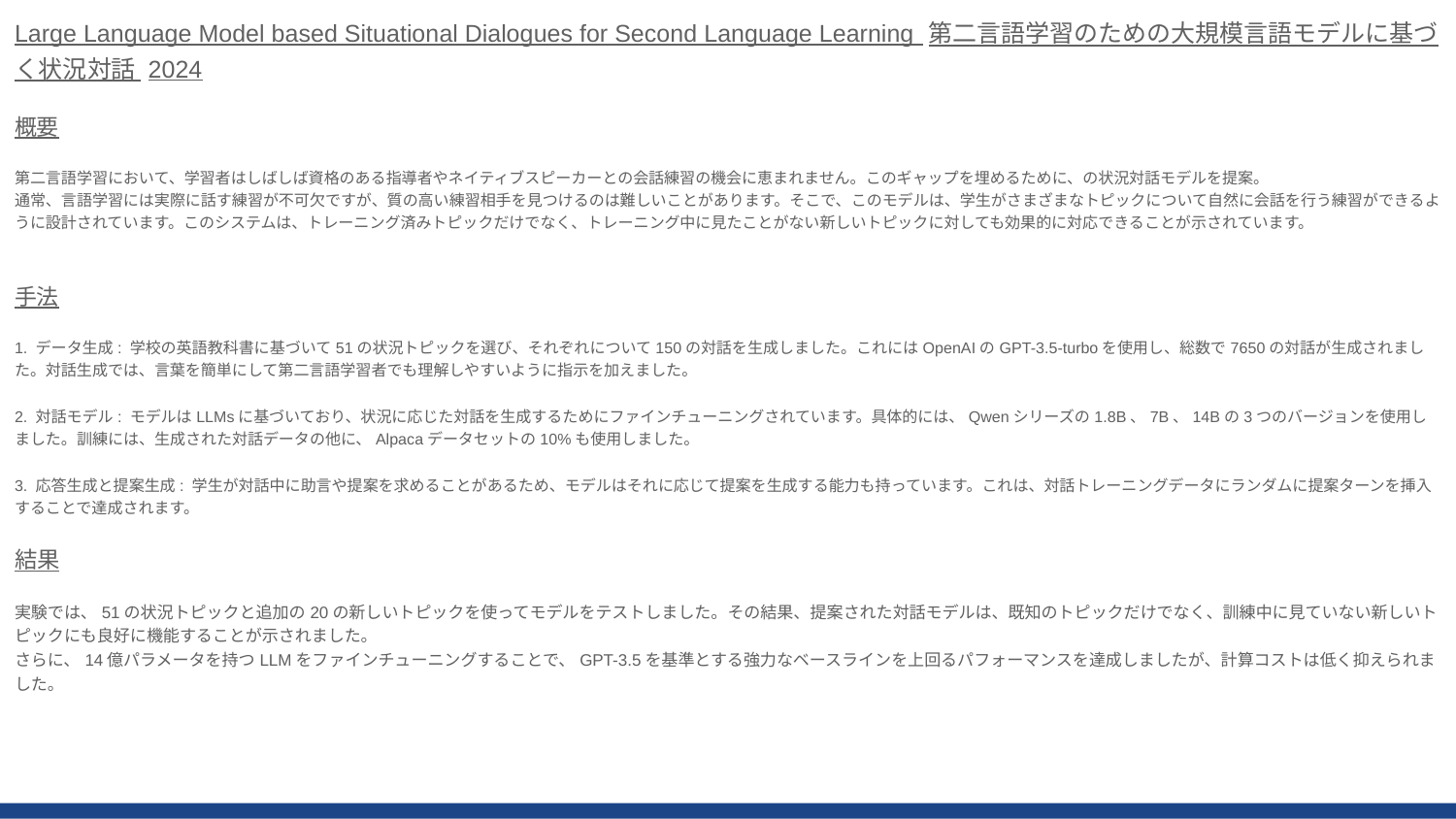

Large Language Model based Situational Dialogues for Second Language Learning 第二言語学習のための大規模言語モデルに基づく状況対話 2024
概要
第二言語学習において、学習者はしばしば資格のある指導者やネイティブスピーカーとの会話練習の機会に恵まれません。このギャップを埋めるために、の状況対話モデルを提案。
通常、言語学習には実際に話す練習が不可欠ですが、質の高い練習相手を見つけるのは難しいことがあります。そこで、このモデルは、学生がさまざまなトピックについて自然に会話を行う練習ができるように設計されています。このシステムは、トレーニング済みトピックだけでなく、トレーニング中に見たことがない新しいトピックに対しても効果的に対応できることが示されています。
手法
1. データ生成: 学校の英語教科書に基づいて51の状況トピックを選び、それぞれについて150の対話を生成しました。これにはOpenAIのGPT-3.5-turboを使用し、総数で7650の対話が生成されました。対話生成では、言葉を簡単にして第二言語学習者でも理解しやすいように指示を加えました。
2. 対話モデル: モデルはLLMsに基づいており、状況に応じた対話を生成するためにファインチューニングされています。具体的には、Qwenシリーズの1.8B、7B、14Bの3つのバージョンを使用しました。訓練には、生成された対話データの他に、Alpacaデータセットの10%も使用しました。
3. 応答生成と提案生成: 学生が対話中に助言や提案を求めることがあるため、モデルはそれに応じて提案を生成する能力も持っています。これは、対話トレーニングデータにランダムに提案ターンを挿入することで達成されます。
結果
実験では、51の状況トピックと追加の20の新しいトピックを使ってモデルをテストしました。その結果、提案された対話モデルは、既知のトピックだけでなく、訓練中に見ていない新しいトピックにも良好に機能することが示されました。
さらに、14億パラメータを持つLLMをファインチューニングすることで、GPT-3.5を基準とする強力なベースラインを上回るパフォーマンスを達成しましたが、計算コストは低く抑えられました。